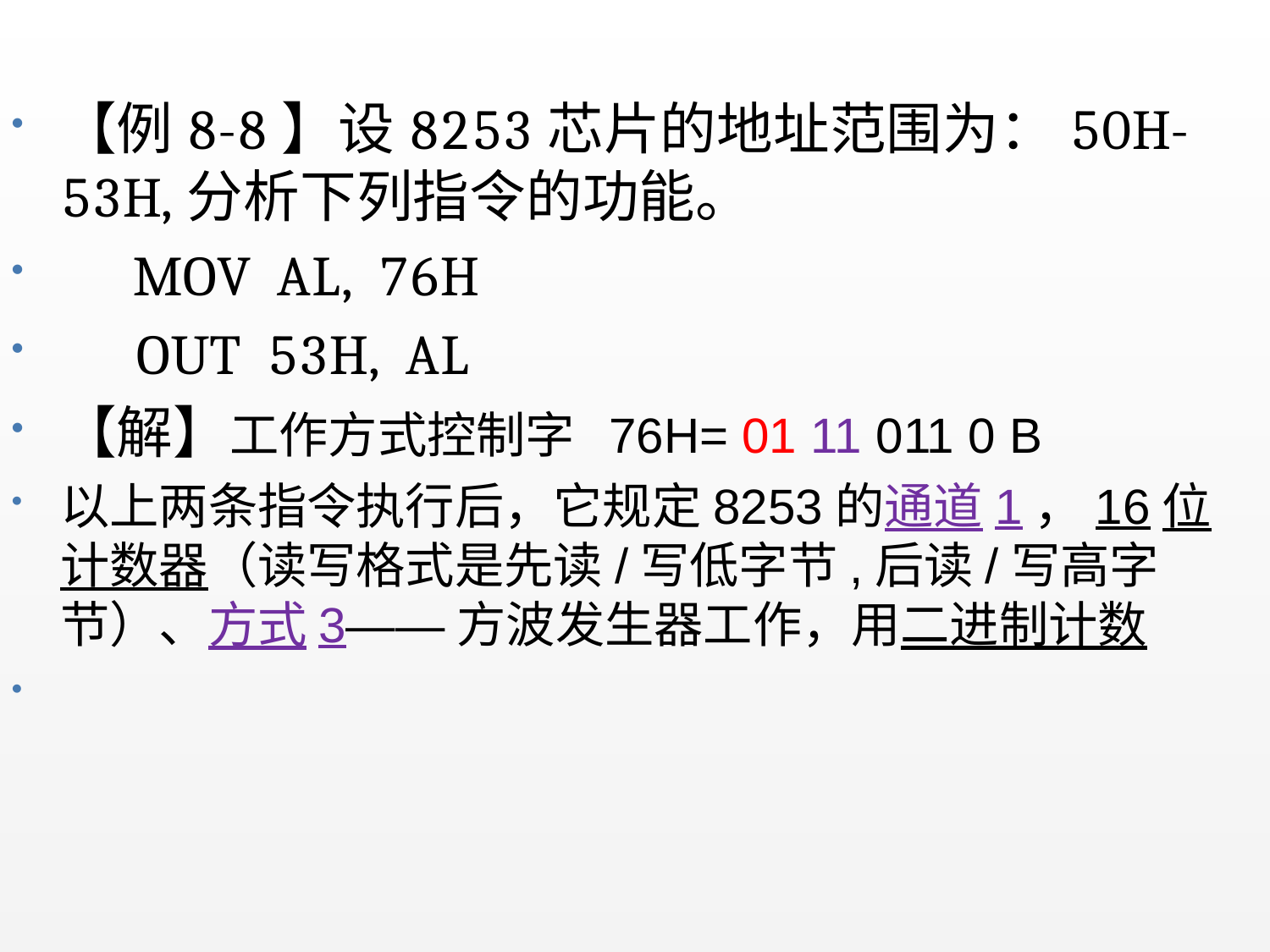

【例8-8】设8253芯片的地址范围为：50H-53H,分析下列指令的功能。
      MOV  AL,  76H
      OUT  53H,  AL
【解】工作方式控制字  76H= 01 11 011 0 B
以上两条指令执行后，它规定8253的通道1，16位计数器（读写格式是先读/写低字节,后读/写高字节）、方式3——方波发生器工作，用二进制计数